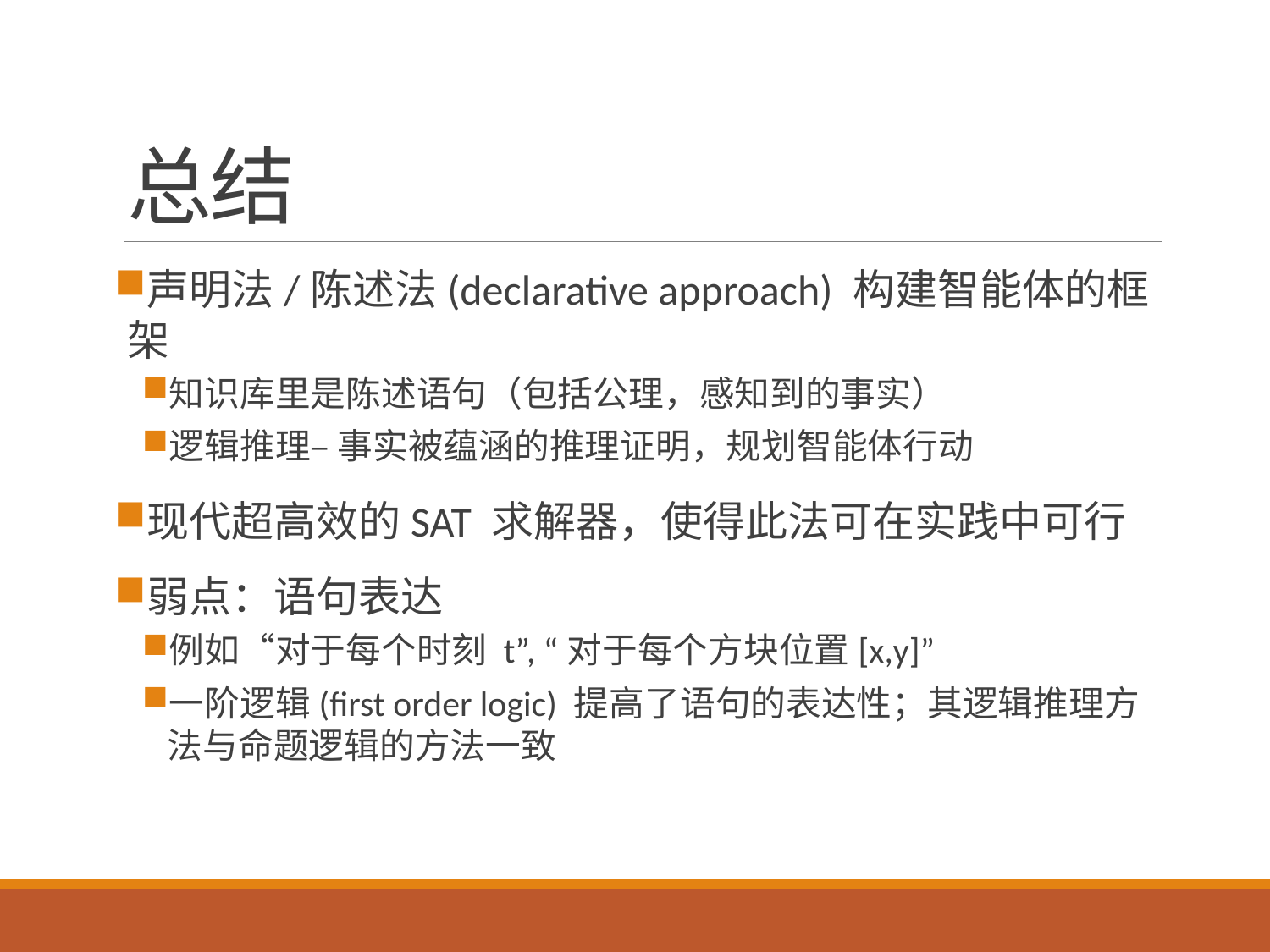

# 总结
声明法/陈述法(declarative approach) 构建智能体的框架
知识库里是陈述语句（包括公理，感知到的事实）
逻辑推理– 事实被蕴涵的推理证明，规划智能体行动
现代超高效的SAT 求解器，使得此法可在实践中可行
弱点：语句表达
例如“对于每个时刻 t”, “对于每个方块位置[x,y]”
一阶逻辑(first order logic) 提高了语句的表达性；其逻辑推理方法与命题逻辑的方法一致